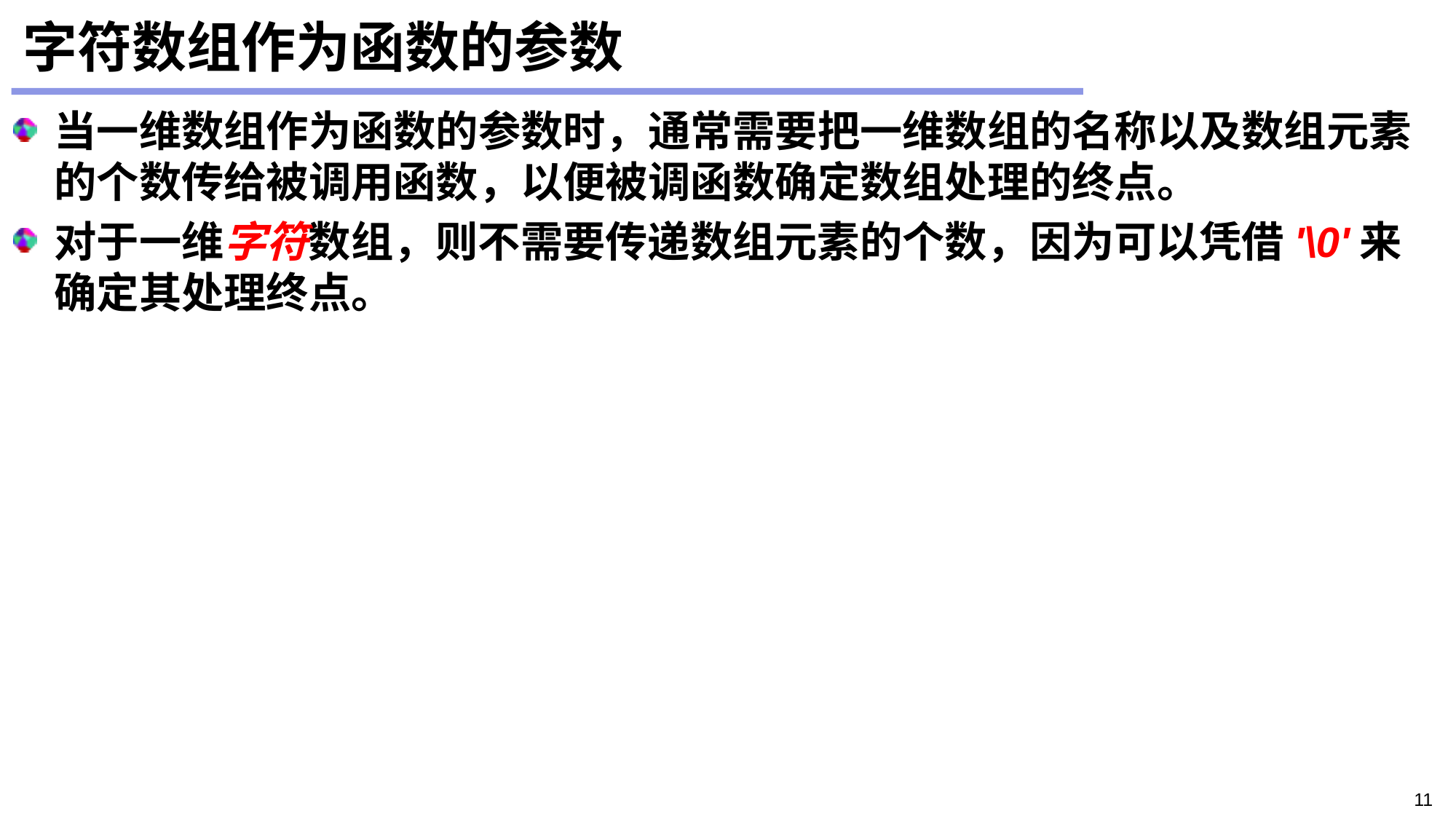

# 字符数组作为函数的参数
当一维数组作为函数的参数时，通常需要把一维数组的名称以及数组元素的个数传给被调用函数，以便被调函数确定数组处理的终点。
对于一维字符数组，则不需要传递数组元素的个数，因为可以凭借'\0'来确定其处理终点。

11